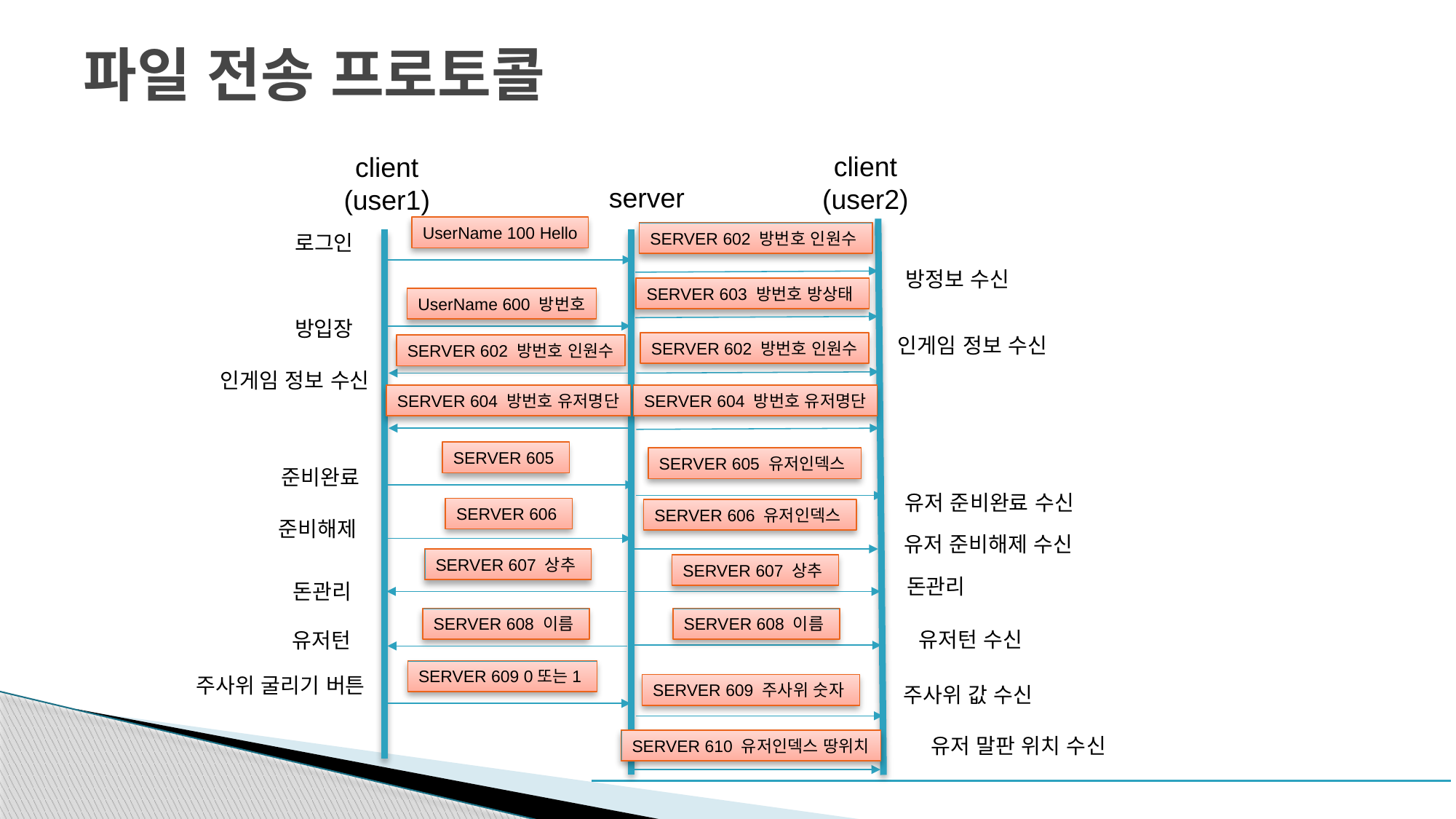

파일 전송 프로토콜
client
(user2)
client
(user1)
server
UserName 100 Hello
SERVER 602 방번호 인원수
로그인
방정보 수신
SERVER 603 방번호 방상태
UserName 600 방번호
방입장
인게임 정보 수신
SERVER 602 방번호 인원수
SERVER 602 방번호 인원수
인게임 정보 수신
SERVER 604 방번호 유저명단
SERVER 604 방번호 유저명단
SERVER 605
SERVER 605 유저인덱스
준비완료
유저 준비완료 수신
SERVER 606
SERVER 606 유저인덱스
준비해제
유저 준비해제 수신
SERVER 607 상추
SERVER 607 상추
돈관리
돈관리
SERVER 608 이름
SERVER 608 이름
유저턴 수신
유저턴
SERVER 609 0또는1
주사위 굴리기 버튼
SERVER 609 주사위 숫자
주사위 값 수신
유저 말판 위치 수신
SERVER 610 유저인덱스 땅위치